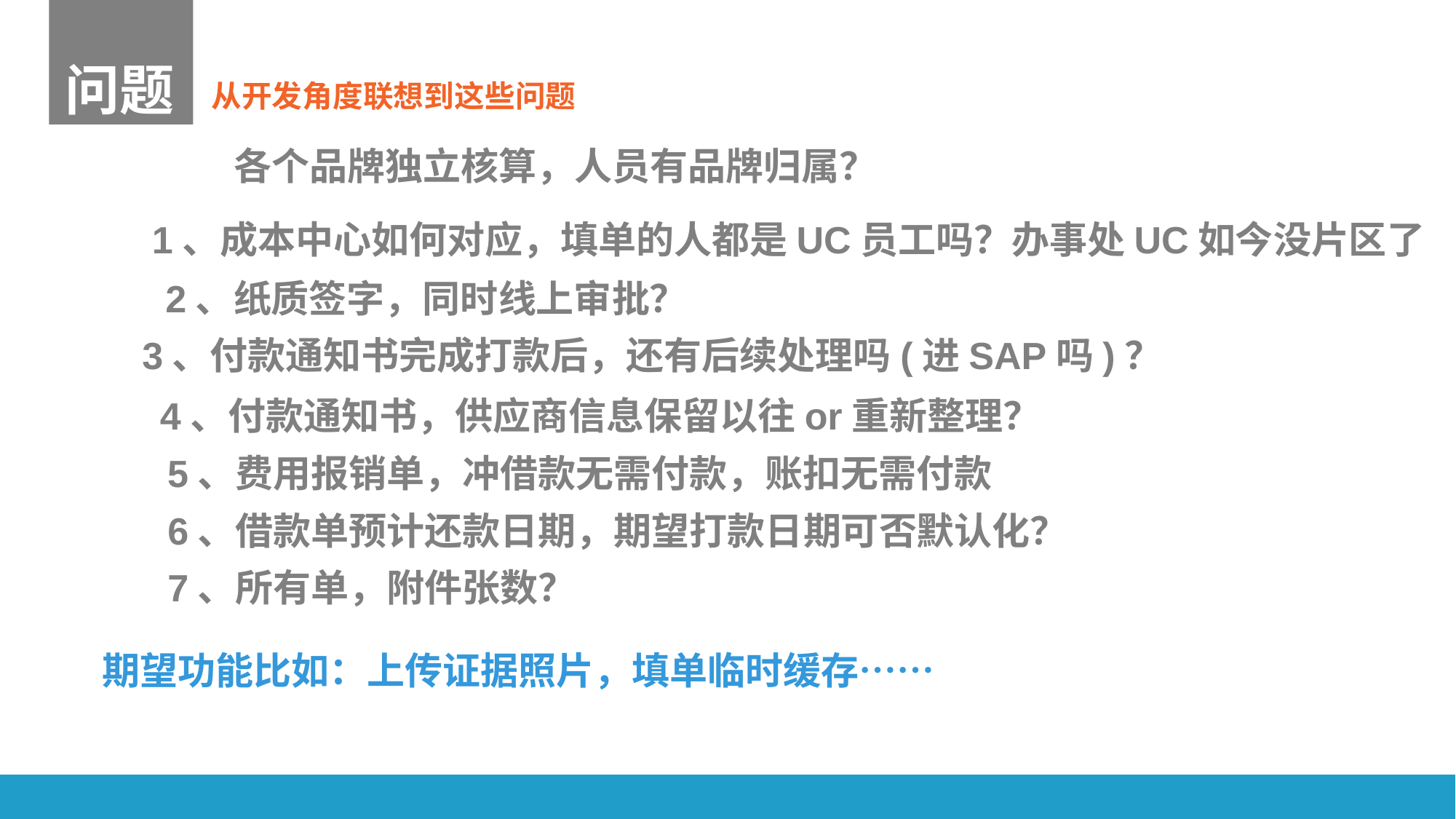

问题
从开发角度联想到这些问题
 各个品牌独立核算，人员有品牌归属？
 1、成本中心如何对应，填单的人都是UC员工吗？办事处UC如今没片区了
 2、纸质签字，同时线上审批？
 3、付款通知书完成打款后，还有后续处理吗(进SAP吗)？
 4、付款通知书，供应商信息保留以往or重新整理？
 5、费用报销单，冲借款无需付款，账扣无需付款
 6、借款单预计还款日期，期望打款日期可否默认化？
 7、所有单，附件张数？
期望功能比如：上传证据照片，填单临时缓存……